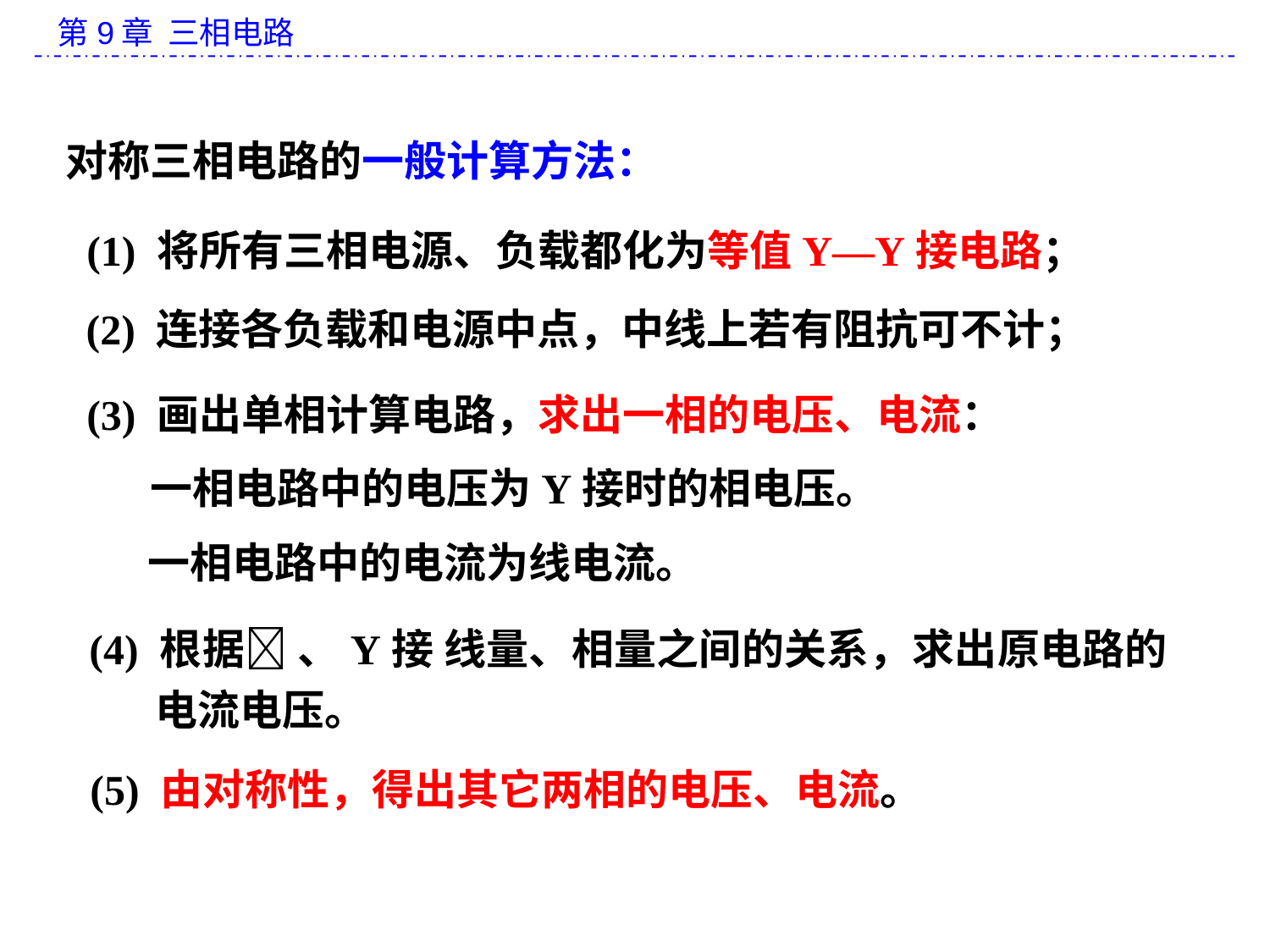

对称三相电路的一般计算方法：
(1) 将所有三相电源、负载都化为等值Y—Y接电路；
(2) 连接各负载和电源中点，中线上若有阻抗可不计；
(3) 画出单相计算电路，求出一相的电压、电流：
一相电路中的电压为Y接时的相电压。
一相电路中的电流为线电流。
(4) 根据Δ 、Y接 线量、相量之间的关系，求出原电路的电流电压。
(5) 由对称性，得出其它两相的电压、电流。